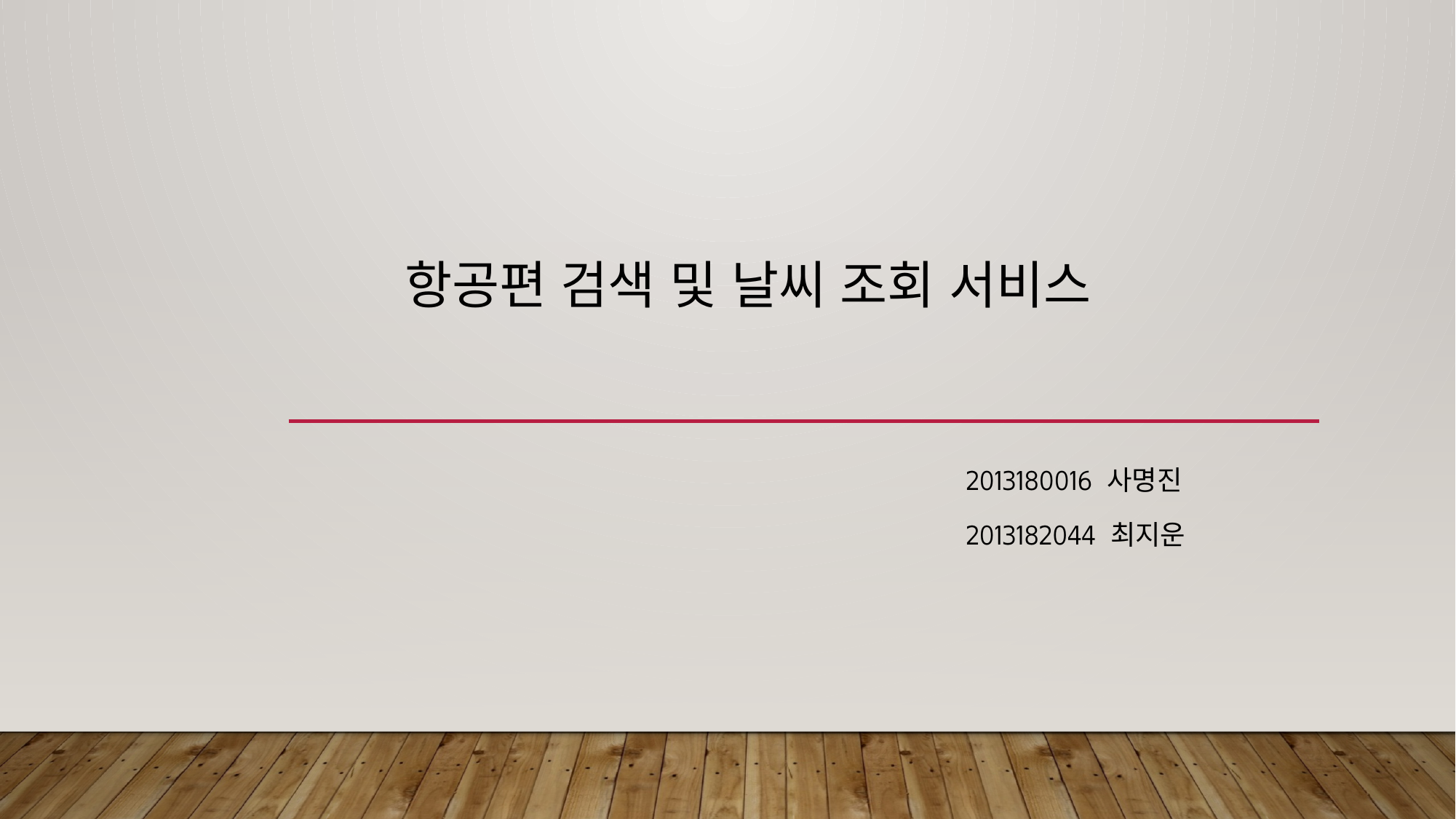

# 항공편 검색 및 날씨 조회 서비스
						2013180016 사명진
						2013182044 최지운